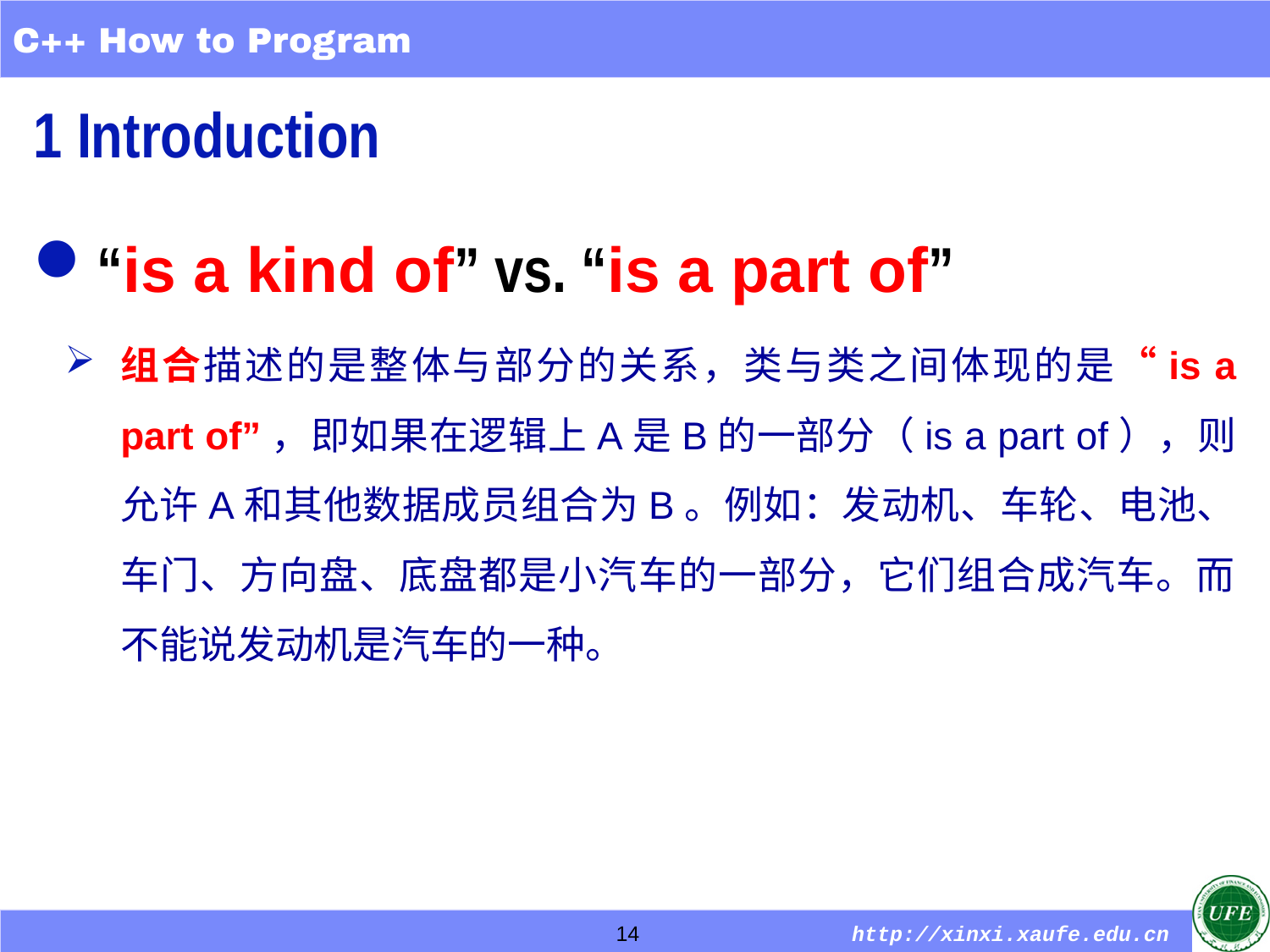

1 Introduction
“is a kind of” vs. “is a part of”
组合描述的是整体与部分的关系，类与类之间体现的是“is a part of”，即如果在逻辑上A是B的一部分（is a part of），则允许A和其他数据成员组合为B。例如：发动机、车轮、电池、车门、方向盘、底盘都是小汽车的一部分，它们组合成汽车。而不能说发动机是汽车的一种。
14